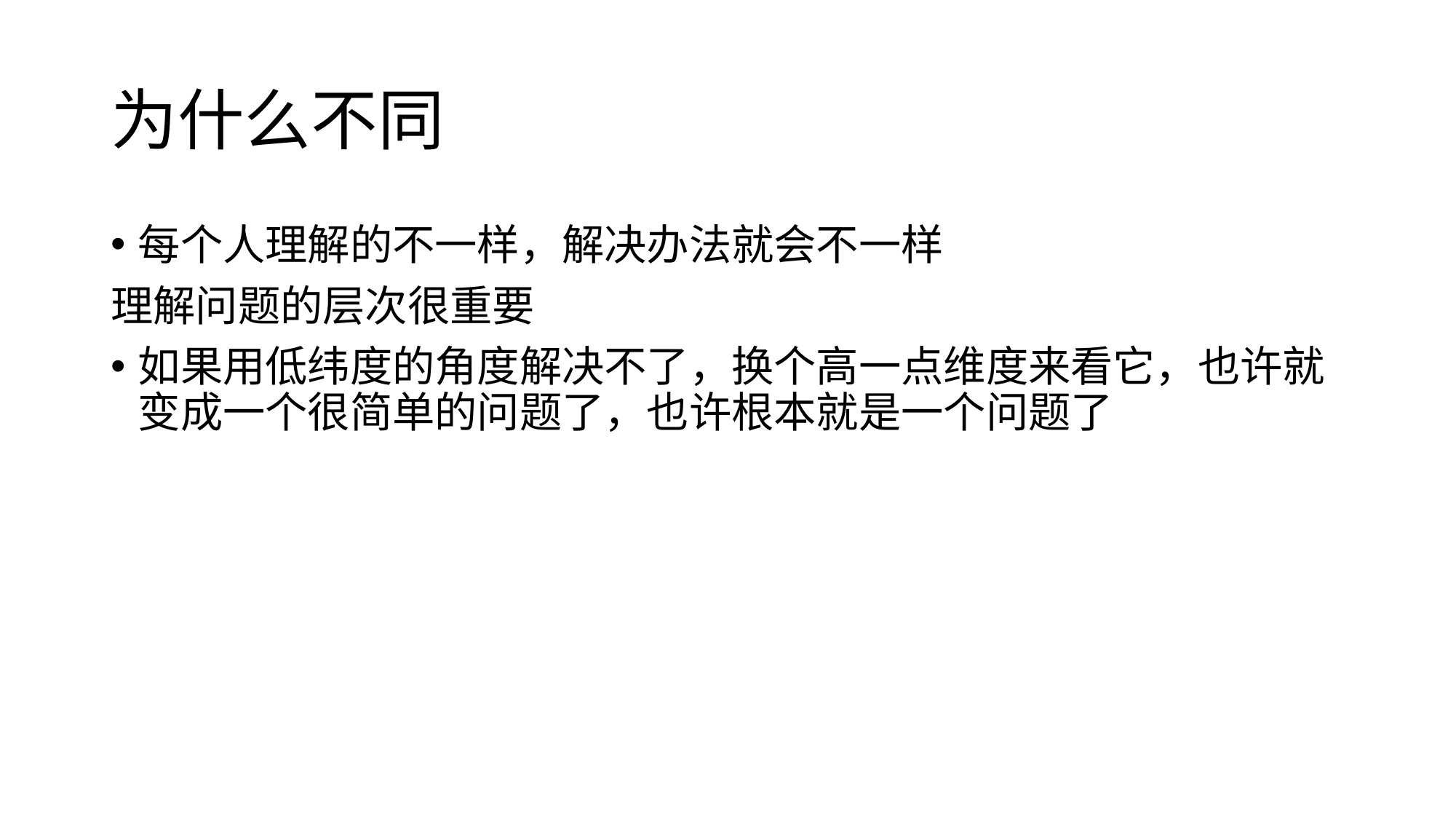

# 为什么不同
每个人理解的不一样，解决办法就会不一样
理解问题的层次很重要
如果用低纬度的角度解决不了，换个高一点维度来看它，也许就变成一个很简单的问题了，也许根本就是一个问题了